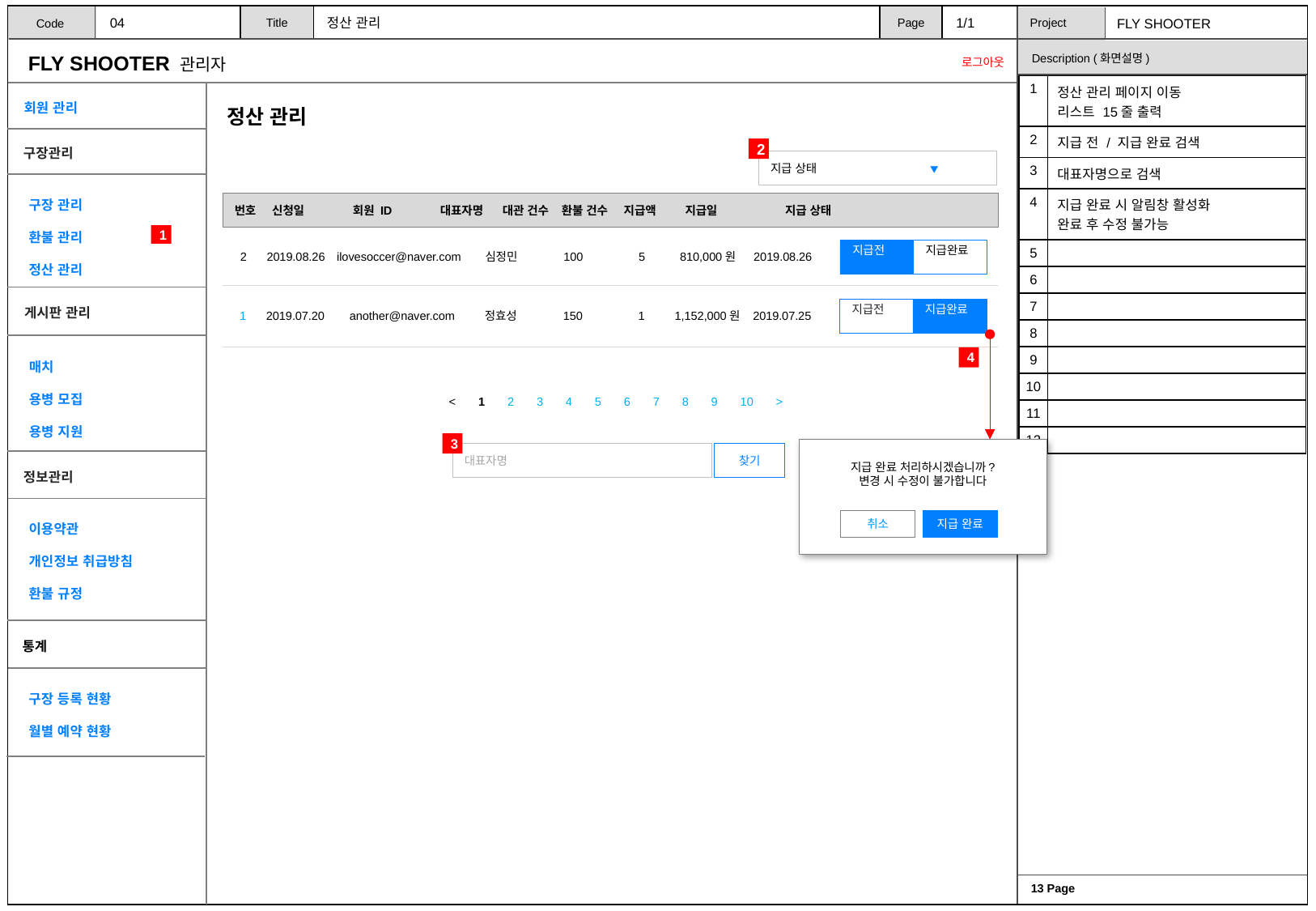

04
정산 관리
1/1
| 1 | 정산 관리 페이지 이동 리스트 15줄 출력 |
| --- | --- |
| 2 | 지급 전 / 지급 완료 검색 |
| 3 | 대표자명으로 검색 |
| 4 | 지급 완료 시 알림창 활성화 완료 후 수정 불가능 |
| 5 |  |
| 6 |  |
| 7 |  |
| 8 |  |
| 9 |  |
| 10 |  |
| 11 |  |
| 12 |  |
정산 관리
2
지급 상태                                   ▼
번호     신청일               회원 ID              대표자명      대관 건수    환불 건수     지급액         지급일                     지급 상태
1
지급전
지급완료
2019.08.26
ilovesoccer@naver.com
심정민
810,000원
100
2
5
2019.08.26
지급전
지급완료
2019.07.20
another@naver.com
정효성
1,152,000원
150
1
1
2019.07.25

4
<       1       2       3       4       5       6       7       8       9       10       >
3

지급 완료 처리하시겠습니까?
변경 시 수정이 불가합니다
대표자명
찾기
취소
지급 완료